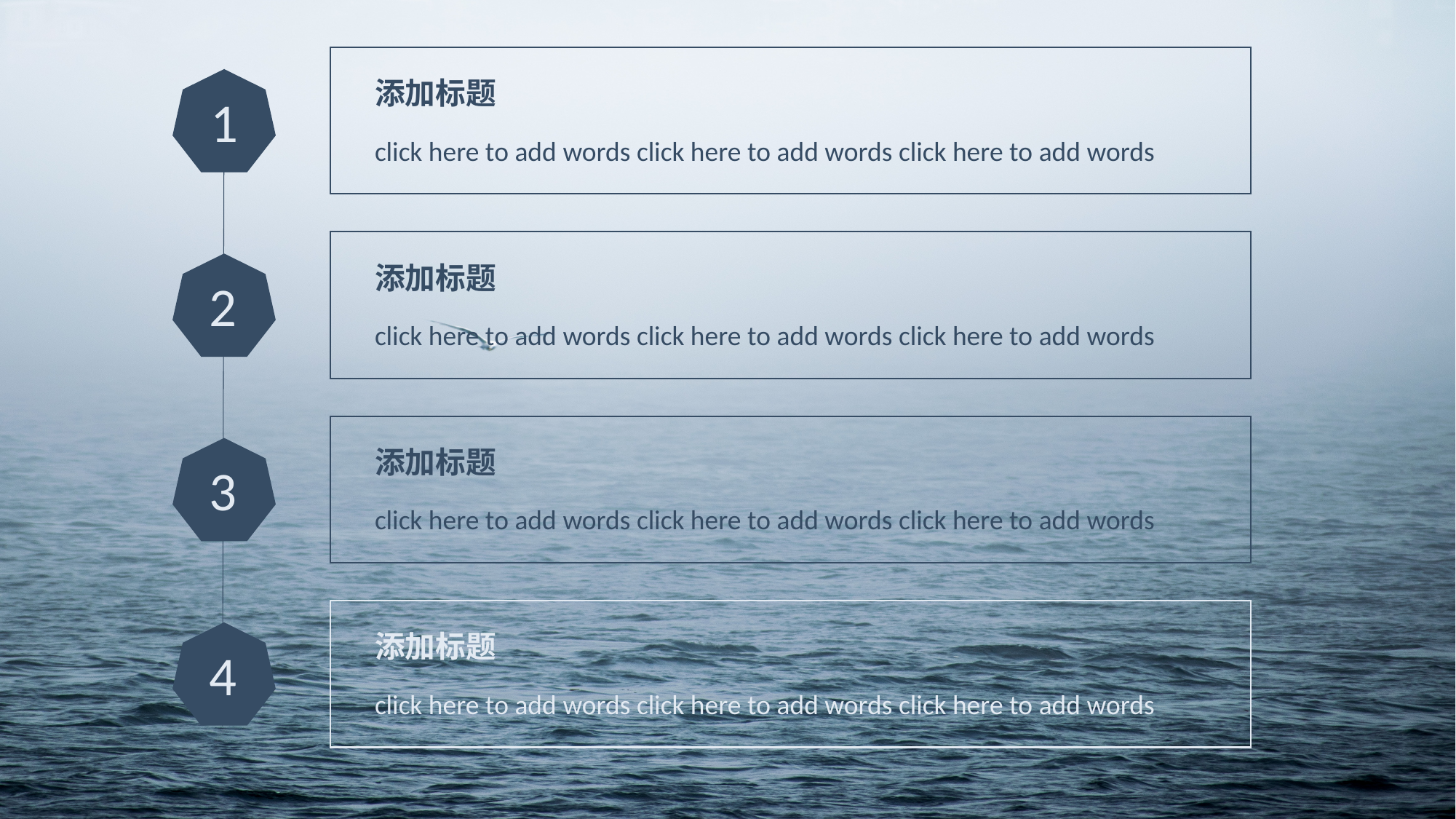

添加标题
click here to add words click here to add words click here to add words

1

添加标题
click here to add words click here to add words click here to add words

2

添加标题
click here to add words click here to add words click here to add words

3

添加标题
click here to add words click here to add words click here to add words

4